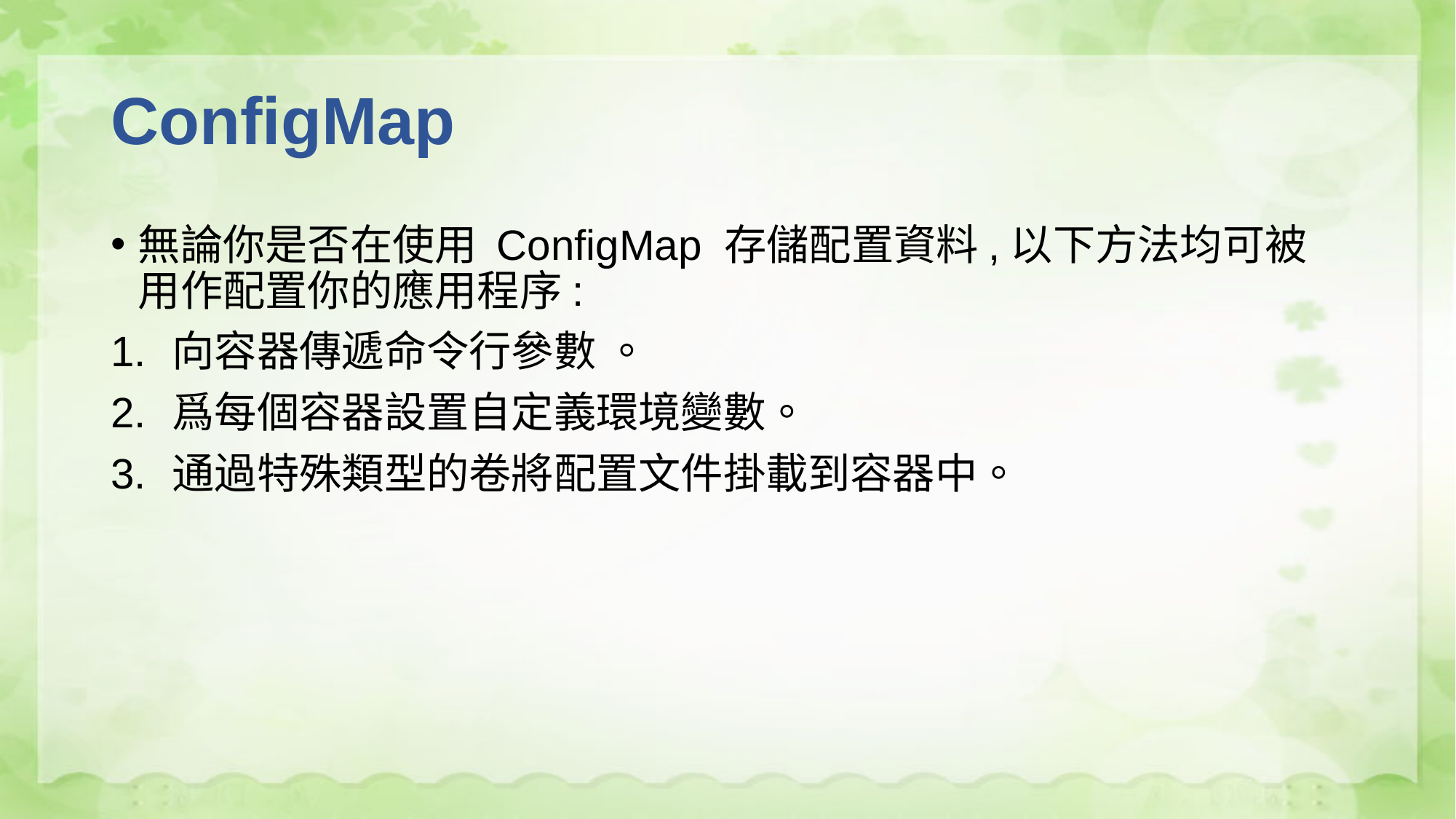

# ConfigMap
無論你是否在使用 ConfigMap 存儲配置資料,以下方法均可被用作配置你的應用程序:
向容器傳遞命令行參數 。
爲每個容器設置自定義環境變數。
通過特殊類型的卷將配置文件掛載到容器中。